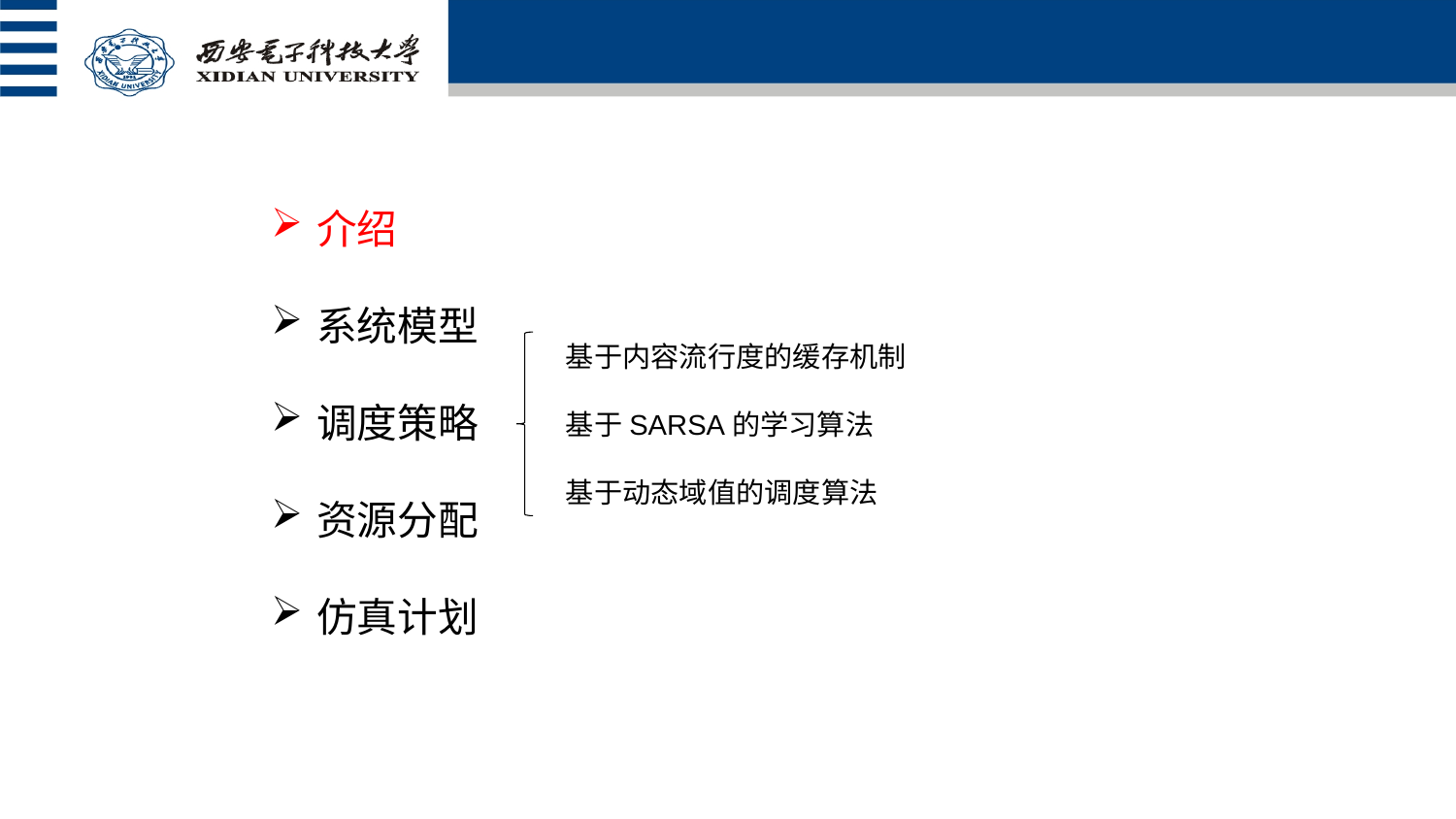

介绍

系统模型

调度策略

资源分配

仿真计划

基于内容流行度的缓存机制

基于SARSA的学习算法

基于动态域值的调度算法
2